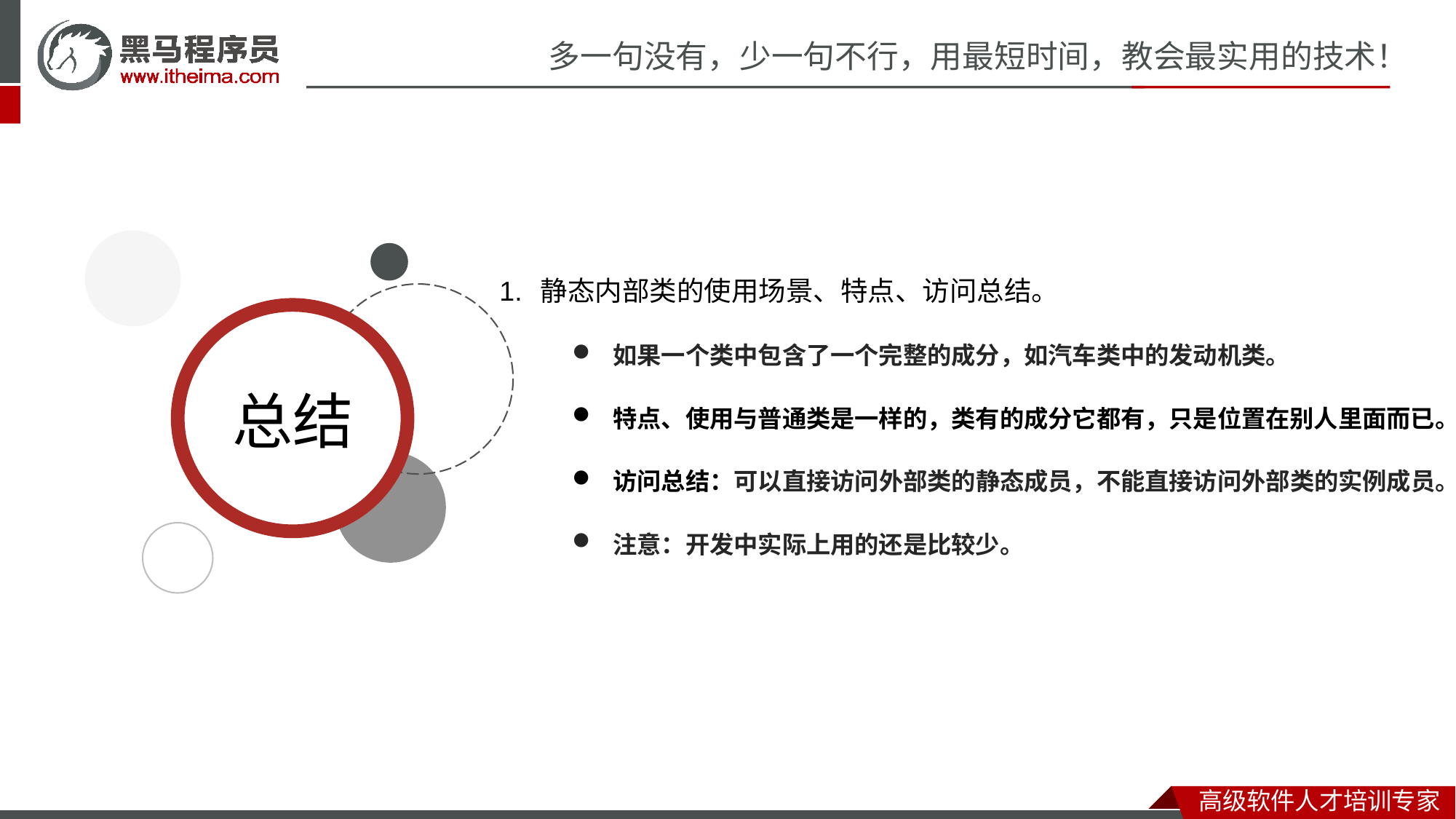

静态内部类的使用场景、特点、访问总结。
  如果一个类中包含了一个完整的成分，如汽车类中的发动机类。
  特点、使用与普通类是一样的，类有的成分它都有，只是位置在别人里面而已。
  访问总结：可以直接访问外部类的静态成员，不能直接访问外部类的实例成员。
  注意：开发中实际上用的还是比较少。